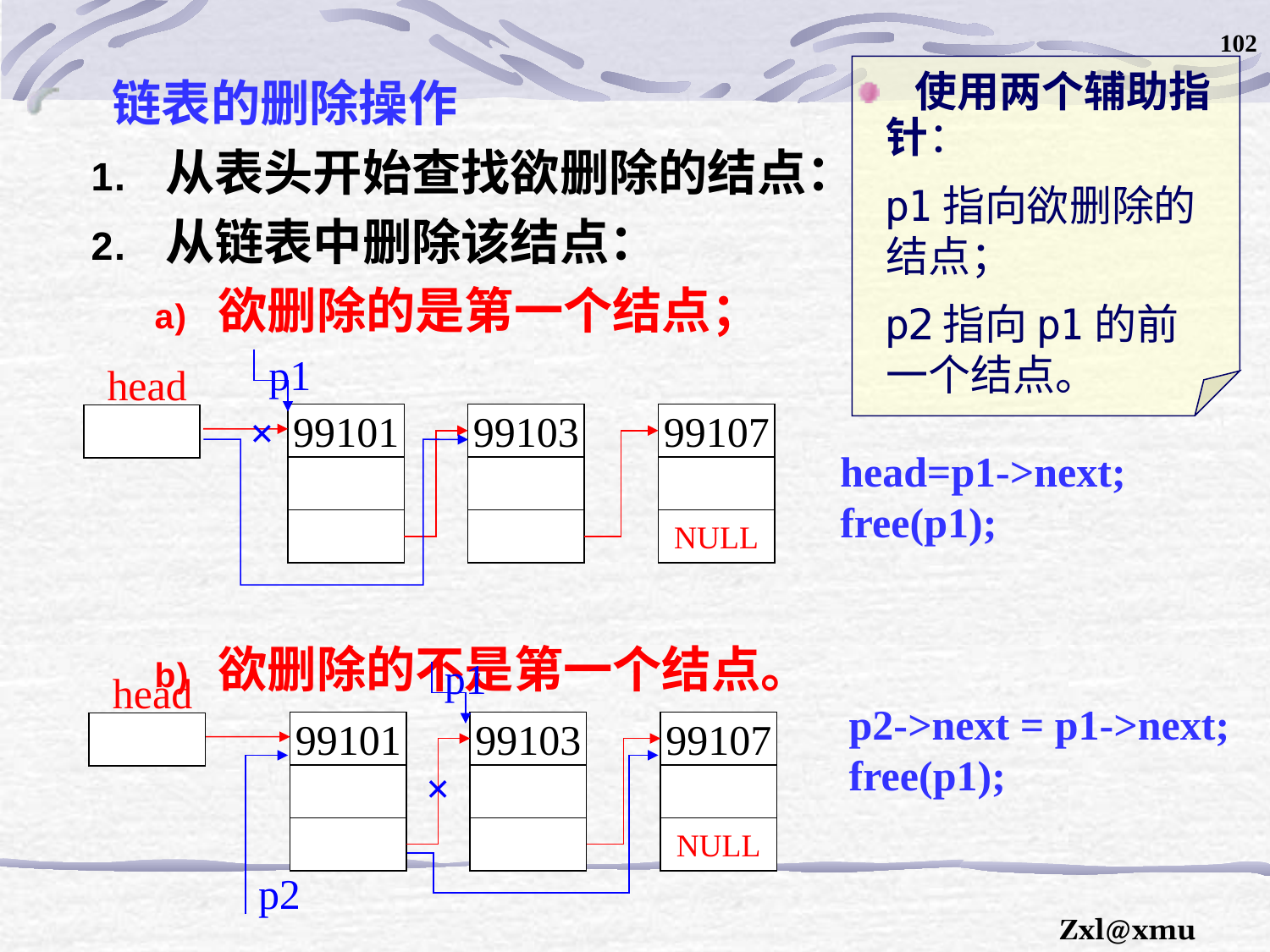

102

  使用两个辅助指针：
p1指向欲删除的结点；
p2指向p1的前一个结点。
链表的删除操作
从表头开始查找欲删除的结点：
从链表中删除该结点：
欲删除的是第一个结点；

欲删除的不是第一个结点。

p1
head

×
99101
99103
99107

head=p1->next;
free(p1);

NULL
p1
head

p2->next = p1->next;
free(p1);
99101
99103
99107

p2
×

NULL